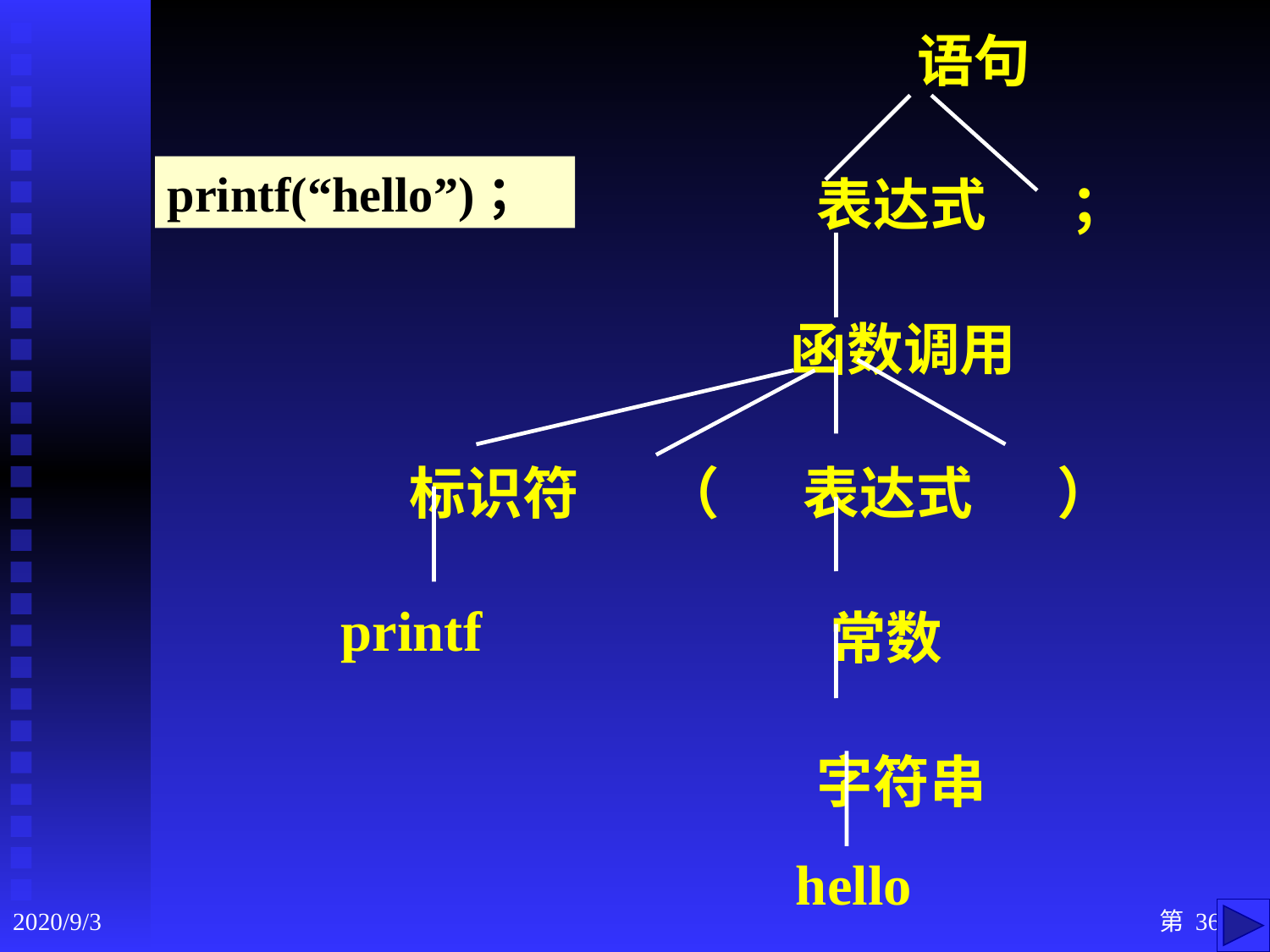

语句

	 					 表达式	  ；

						函数调用

			标识符	（	 表达式	 ）

						  常数

						 字符串

printf(“hello”)；

printf

hello
2020/9/3
第 36 页